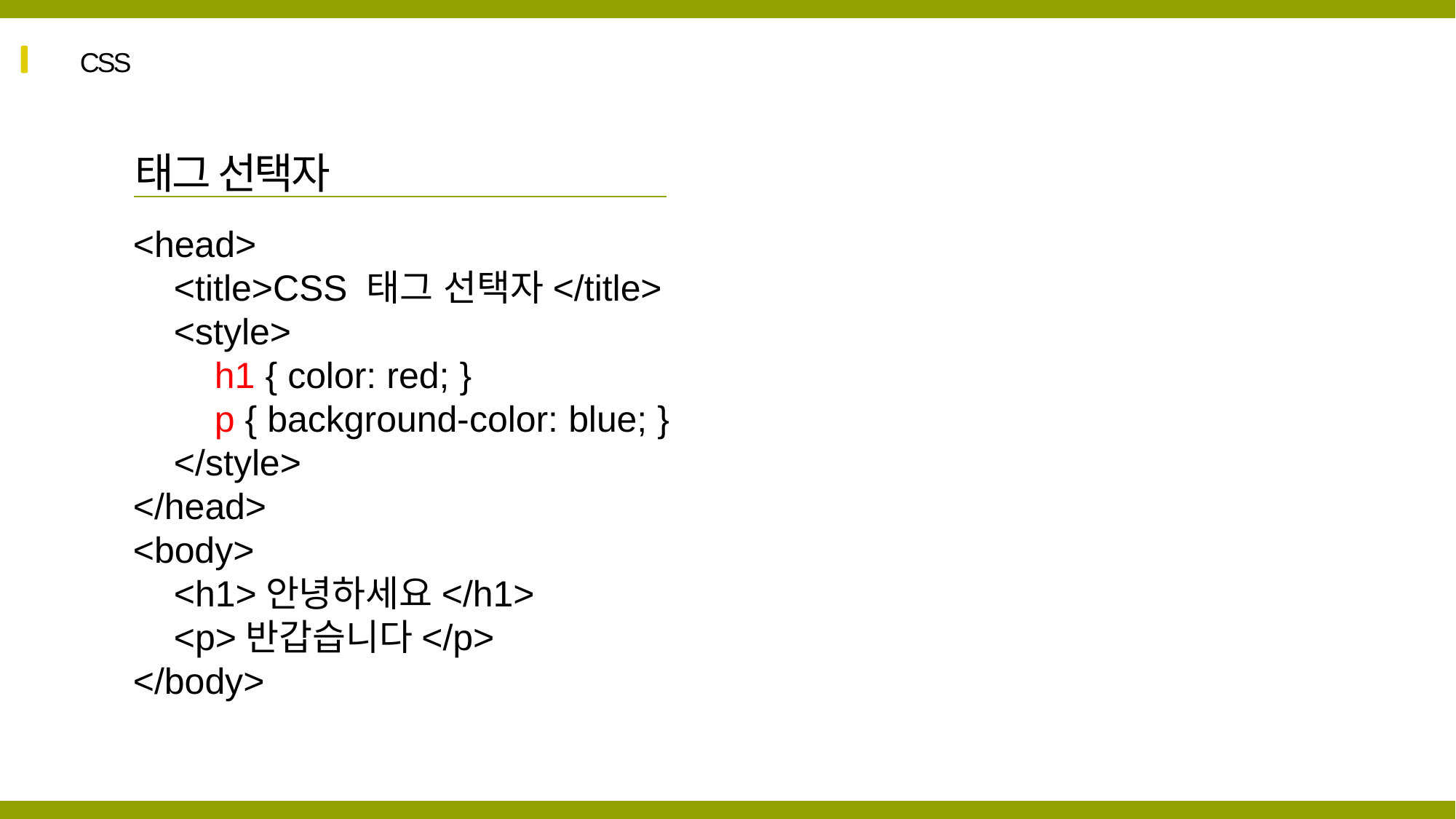

CSS

태그 선택자
<head>
    <title>CSS 태그 선택자</title>
    <style>
        h1 { color: red; }
        p { background-color: blue; }
    </style>
</head>
<body>
    <h1>안녕하세요</h1>
    <p>반갑습니다</p>
</body>